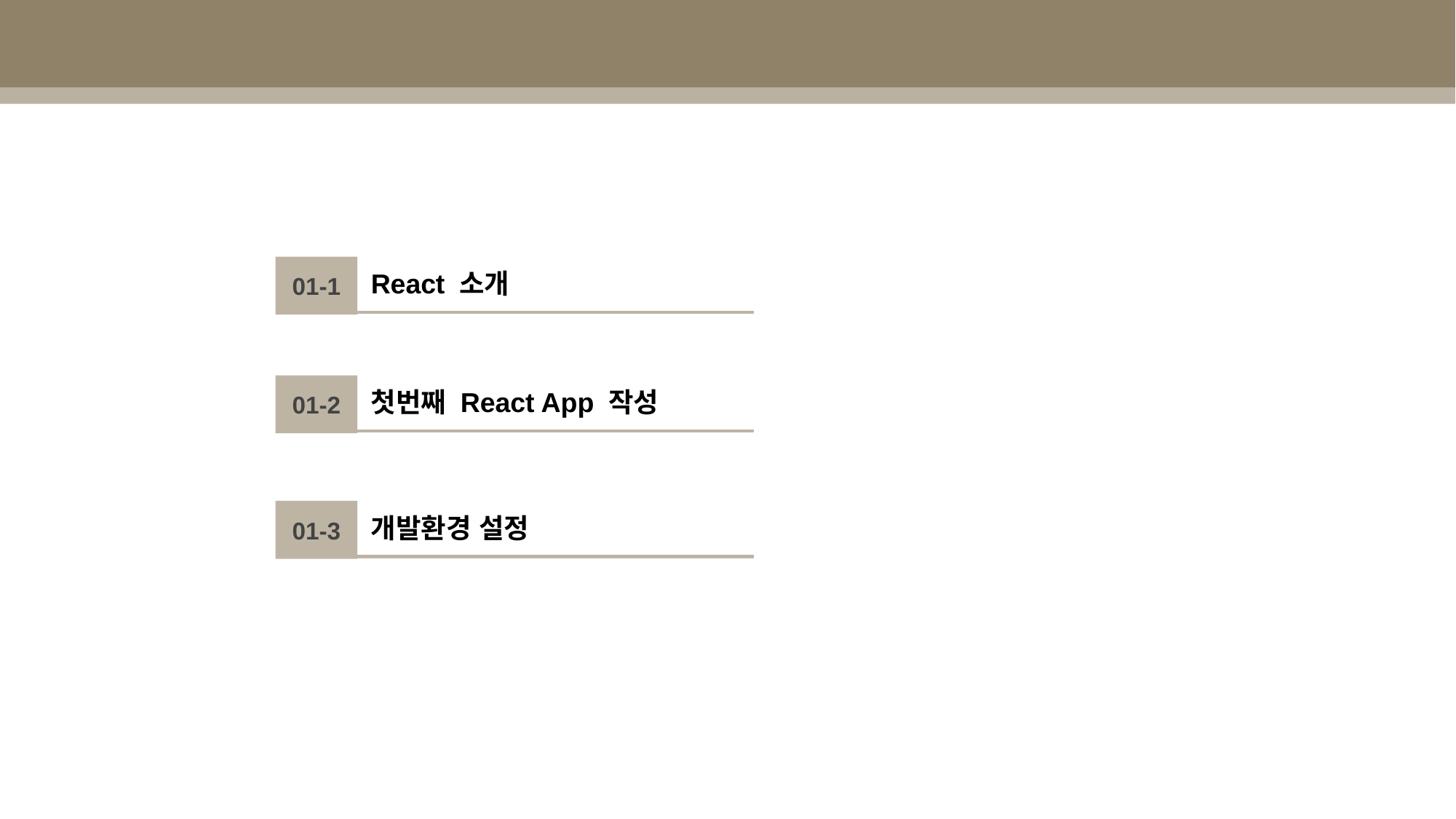

01-1
React 소개
01-2
첫번째 React App 작성
01-3
개발환경 설정